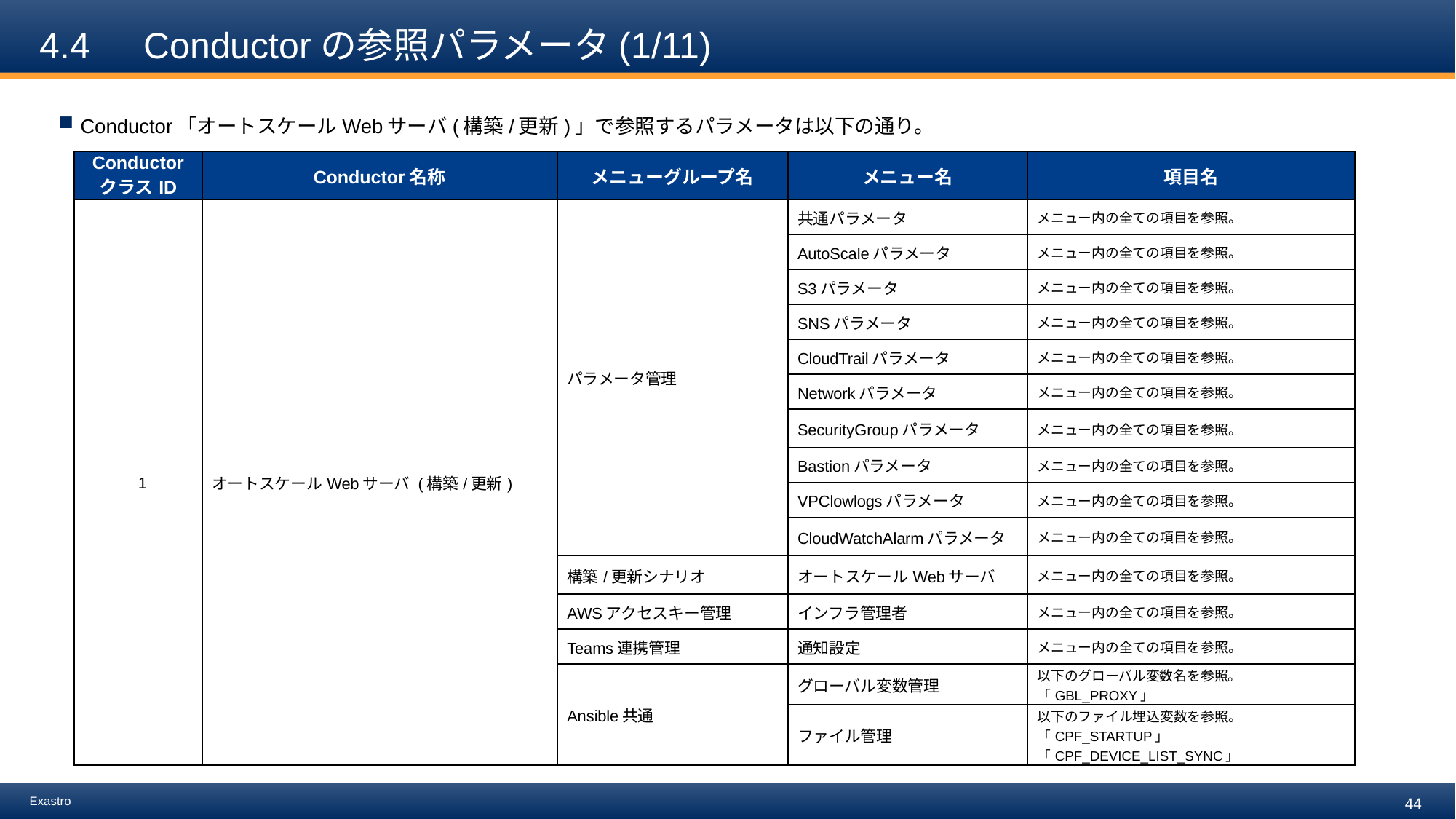

# 4.4　Conductorの参照パラメータ(1/11)
Conductor「オートスケールWebサーバ(構築/更新)」で参照するパラメータは以下の通り。
| Conductor クラスID | Conductor名称 | メニューグループ名 | メニュー名 | 項目名 |
| --- | --- | --- | --- | --- |
| 1 | オートスケールWebサーバ (構築/更新) | パラメータ管理 | 共通パラメータ | メニュー内の全ての項目を参照。 |
|  |  |  | AutoScaleパラメータ | メニュー内の全ての項目を参照。 |
|  |  |  | S3パラメータ | メニュー内の全ての項目を参照。 |
|  |  |  | SNSパラメータ | メニュー内の全ての項目を参照。 |
|  |  |  | CloudTrailパラメータ | メニュー内の全ての項目を参照。 |
|  |  |  | Networkパラメータ | メニュー内の全ての項目を参照。 |
|  |  |  | SecurityGroupパラメータ | メニュー内の全ての項目を参照。 |
|  |  |  | Bastionパラメータ | メニュー内の全ての項目を参照。 |
|  |  |  | VPClowlogsパラメータ | メニュー内の全ての項目を参照。 |
|  |  |  | CloudWatchAlarmパラメータ | メニュー内の全ての項目を参照。 |
|  |  | 構築/更新シナリオ | オートスケールWebサーバ | メニュー内の全ての項目を参照。 |
|  |  | AWSアクセスキー管理 | インフラ管理者 | メニュー内の全ての項目を参照。 |
|  |  | Teams連携管理 | 通知設定 | メニュー内の全ての項目を参照。 |
|  |  | Ansible共通 | グローバル変数管理 | 以下のグローバル変数名を参照。 「GBL\_PROXY」 |
|  |  |  | ファイル管理 | 以下のファイル埋込変数を参照。 「CPF\_STARTUP」「CPF\_DEVICE\_LIST\_SYNC」 |